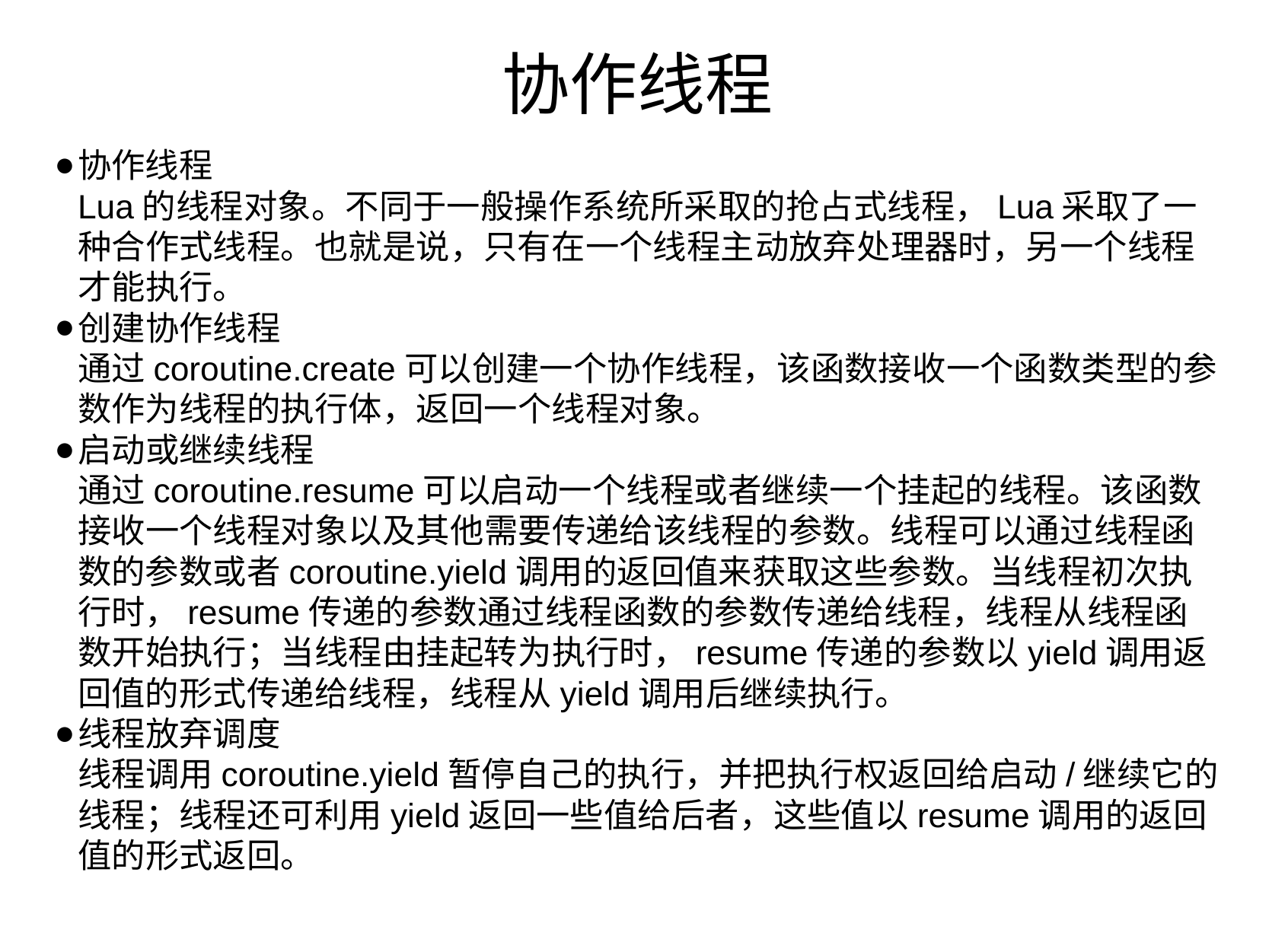

# 协作线程
协作线程
Lua的线程对象。不同于一般操作系统所采取的抢占式线程，Lua采取了一种合作式线程。也就是说，只有在一个线程主动放弃处理器时，另一个线程才能执行。
创建协作线程
通过coroutine.create可以创建一个协作线程，该函数接收一个函数类型的参数作为线程的执行体，返回一个线程对象。
启动或继续线程
通过coroutine.resume可以启动一个线程或者继续一个挂起的线程。该函数接收一个线程对象以及其他需要传递给该线程的参数。线程可以通过线程函数的参数或者coroutine.yield调用的返回值来获取这些参数。当线程初次执行时，resume传递的参数通过线程函数的参数传递给线程，线程从线程函数开始执行；当线程由挂起转为执行时，resume传递的参数以yield调用返回值的形式传递给线程，线程从yield调用后继续执行。
线程放弃调度
线程调用coroutine.yield暂停自己的执行，并把执行权返回给启动/继续它的线程；线程还可利用yield返回一些值给后者，这些值以resume调用的返回值的形式返回。